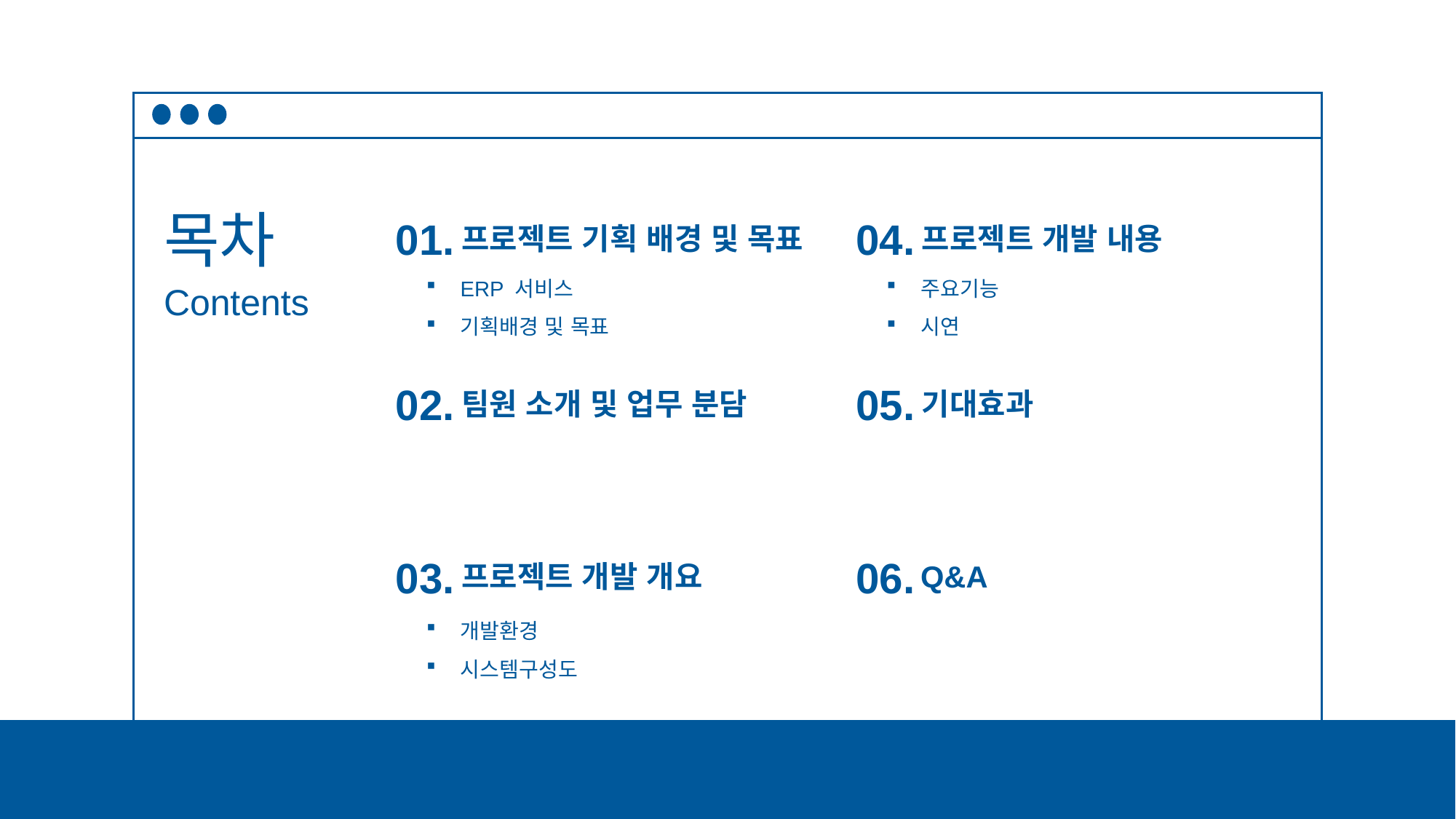

목차
04.
01.
프로젝트 기획 배경 및 목표
프로젝트 개발 내용
ERP 서비스
기획배경 및 목표
주요기능
시연
Contents
05.
02.
기대효과
팀원 소개 및 업무 분담
06.
03.
Q&A
프로젝트 개발 개요
개발환경
시스템구성도